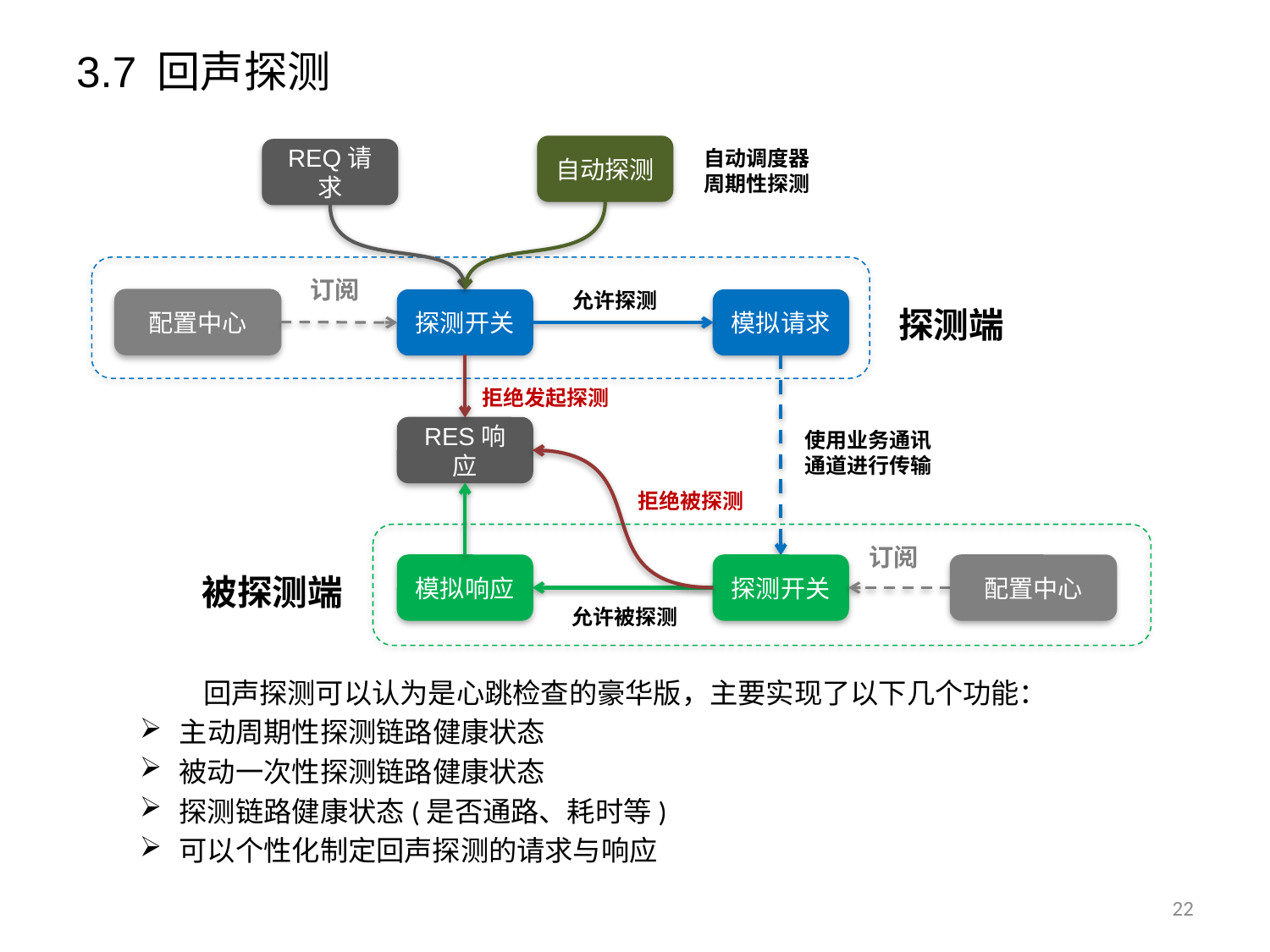

# 3.7 回声探测
自动探测
自动调度器
周期性探测
REQ请求

订阅
允许探测
配置中心
探测开关
模拟请求
探测端
拒绝发起探测
RES响应
使用业务通讯
通道进行传输
拒绝被探测

订阅
模拟响应
探测开关
配置中心
被探测端
允许被探测
	回声探测可以认为是心跳检查的豪华版，主要实现了以下几个功能：
主动周期性探测链路健康状态
被动一次性探测链路健康状态
探测链路健康状态(是否通路、耗时等)
可以个性化制定回声探测的请求与响应
22